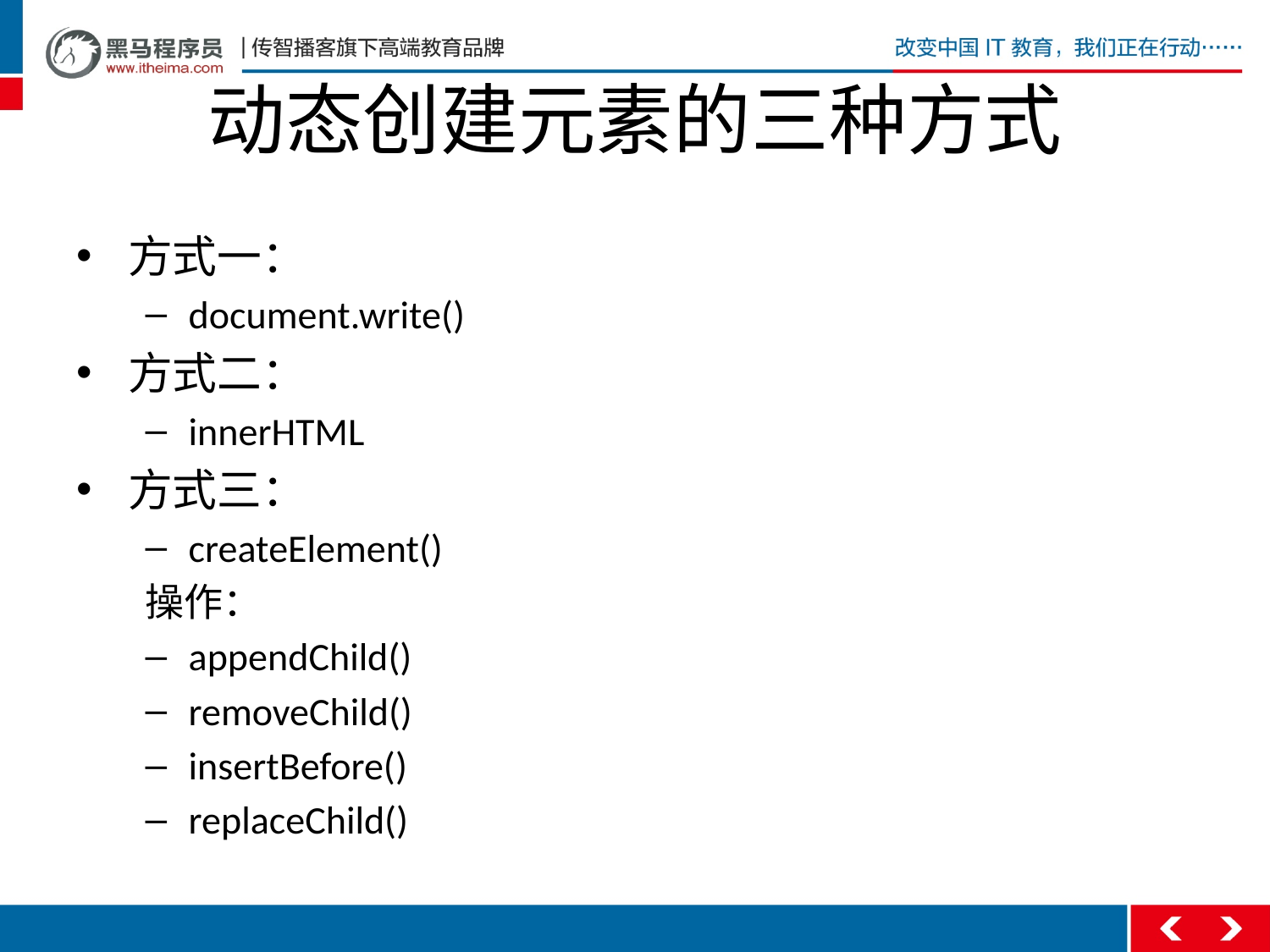

# 动态创建元素的三种方式
方式一：
document.write()
方式二：
innerHTML
方式三：
createElement()
	操作：
appendChild()
removeChild()
insertBefore()
replaceChild()